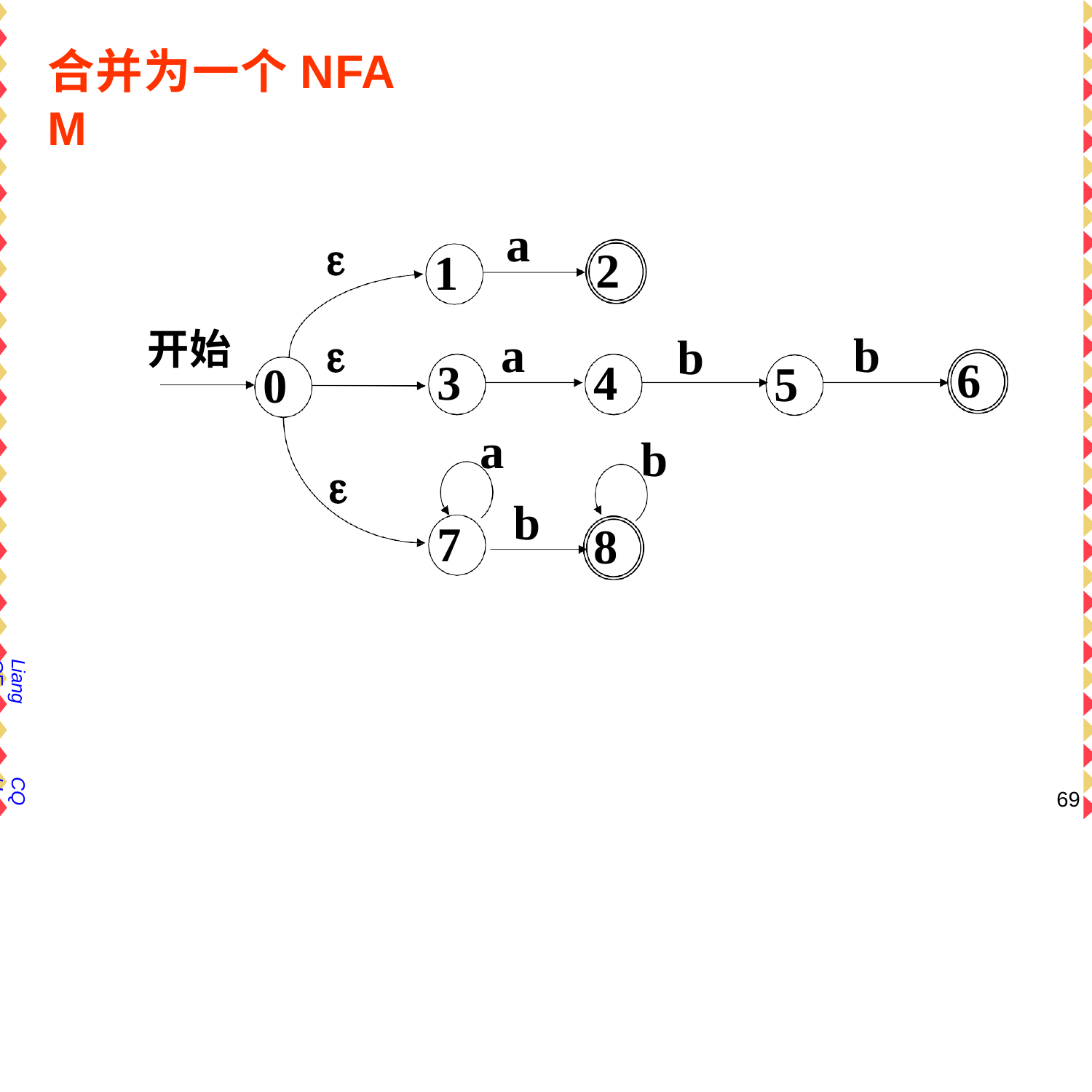

# 合并为一个NFA M
a
ε
2

1
开始
a
a
b
b
ε
b
6
3
4
5
0
b
ε
7
8
Liang GE
CQU
69